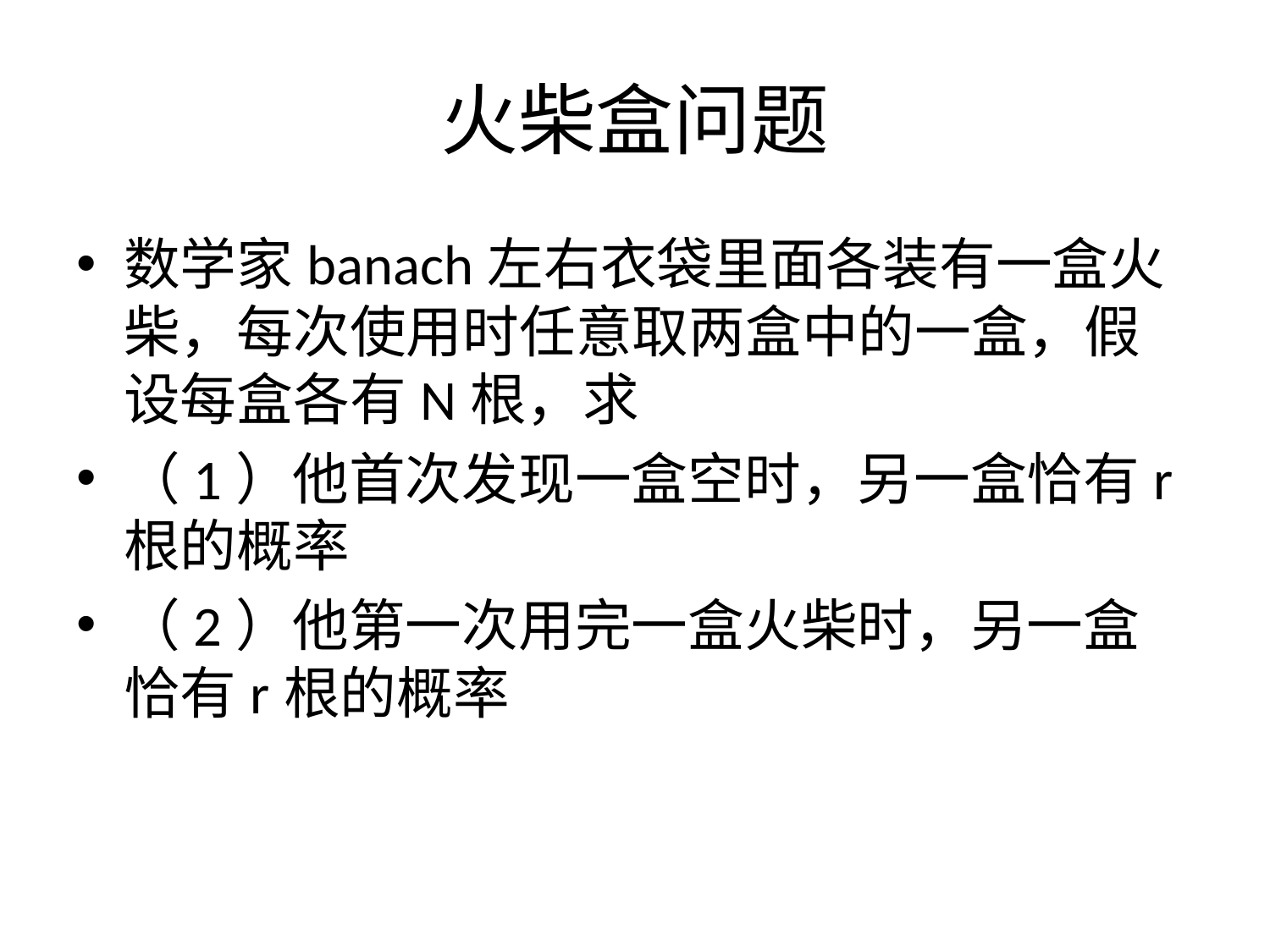

# 火柴盒问题
数学家banach左右衣袋里面各装有一盒火柴，每次使用时任意取两盒中的一盒，假设每盒各有N根，求
（1）他首次发现一盒空时，另一盒恰有r根的概率
（2）他第一次用完一盒火柴时，另一盒恰有r根的概率